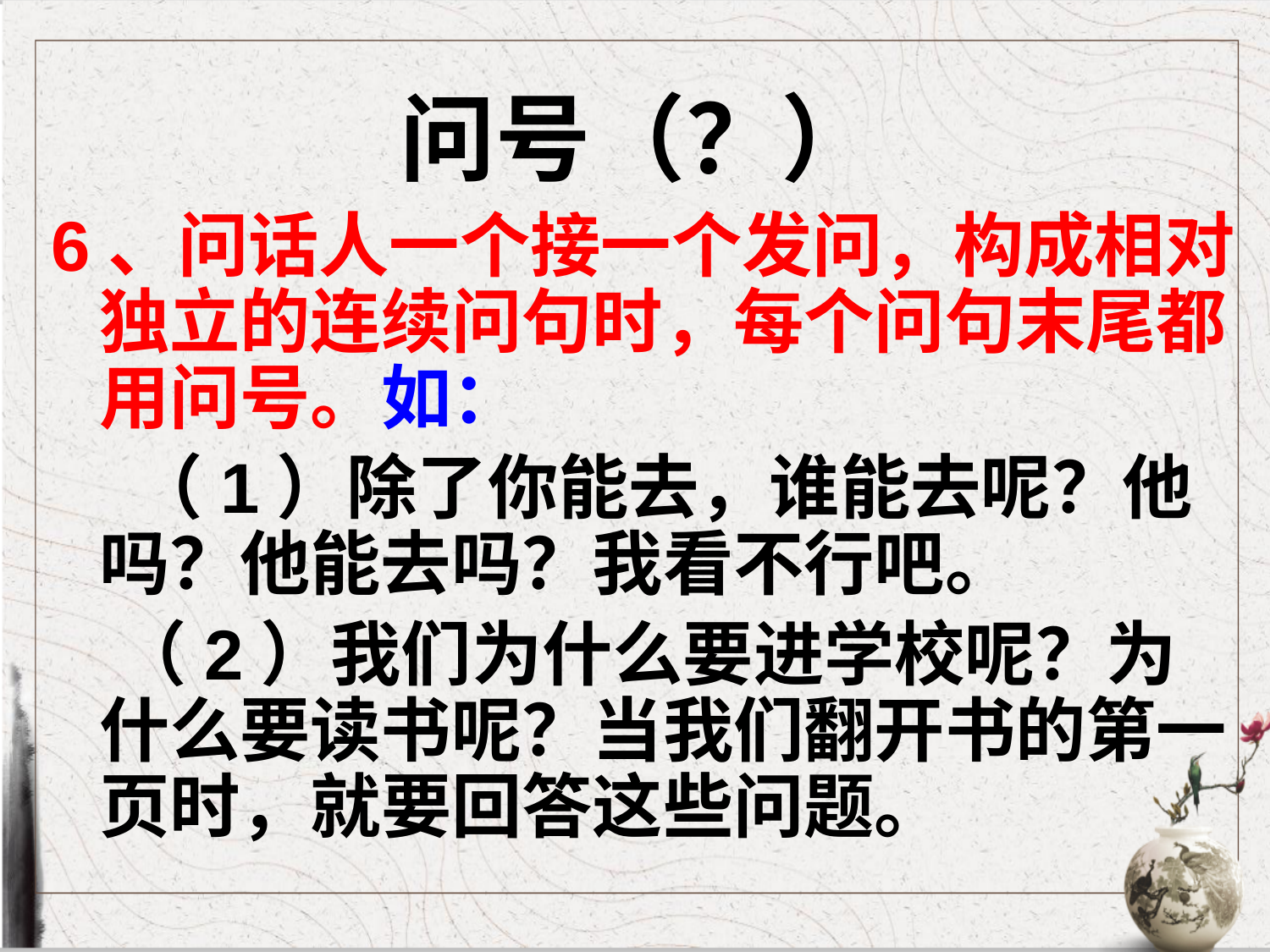

# 问号（？）
6、问话人一个接一个发问，构成相对独立的连续问句时，每个问句末尾都用问号。如：
    （1）除了你能去，谁能去呢？他吗？他能去吗？我看不行吧。
   （2）我们为什么要进学校呢？为什么要读书呢？当我们翻开书的第一页时，就要回答这些问题。